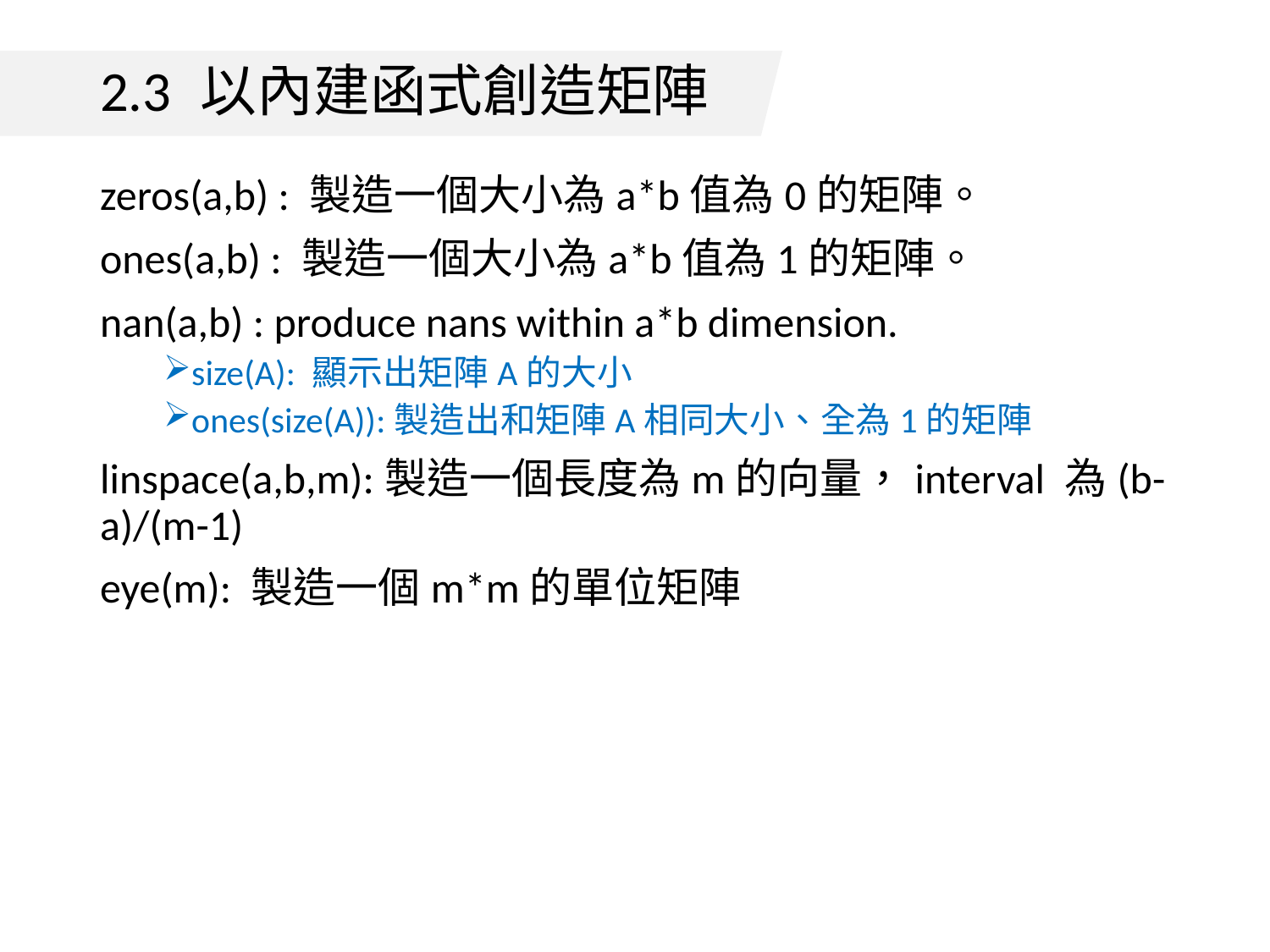

# 2.3 以內建函式創造矩陣
zeros(a,b) : 製造一個大小為a*b值為0的矩陣。
ones(a,b) : 製造一個大小為a*b值為1的矩陣。
nan(a,b) : produce nans within a*b dimension.
size(A): 顯示出矩陣A的大小
ones(size(A)):製造出和矩陣A相同大小、全為1的矩陣
linspace(a,b,m):製造一個長度為m的向量，interval 為(b-a)/(m-1)
eye(m): 製造一個m*m的單位矩陣